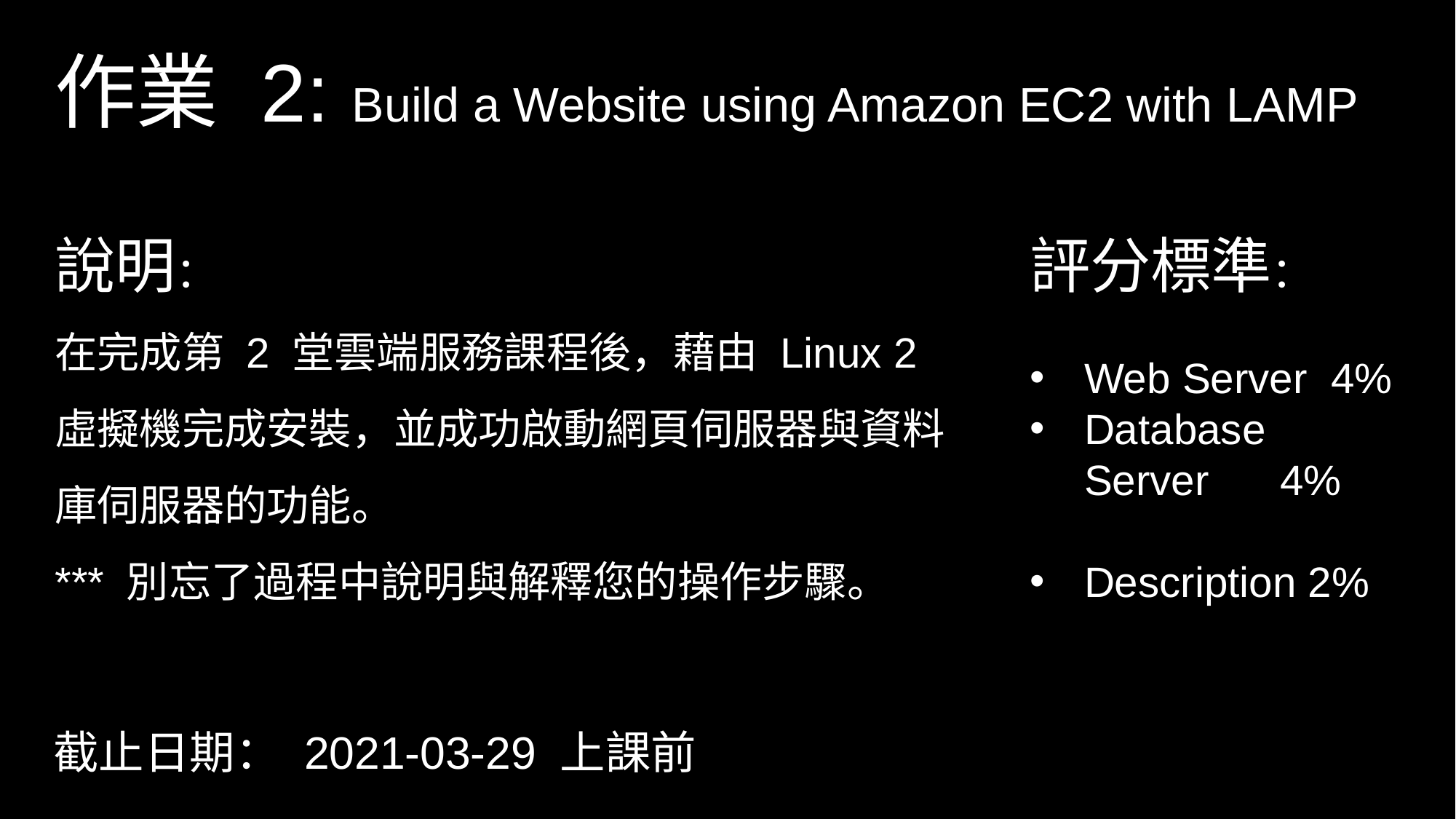

作業 2: Build a Website using Amazon EC2 with LAMP
說明：
在完成第 2 堂雲端服務課程後，藉由 Linux 2 虛擬機完成安裝，並成功啟動網頁伺服器與資料庫伺服器的功能。
*** 別忘了過程中說明與解釋您的操作步驟。
評分標準：
Web Server  4%
Database
Server      4%
Description 2%
截止日期： 2021-03-29 上課前